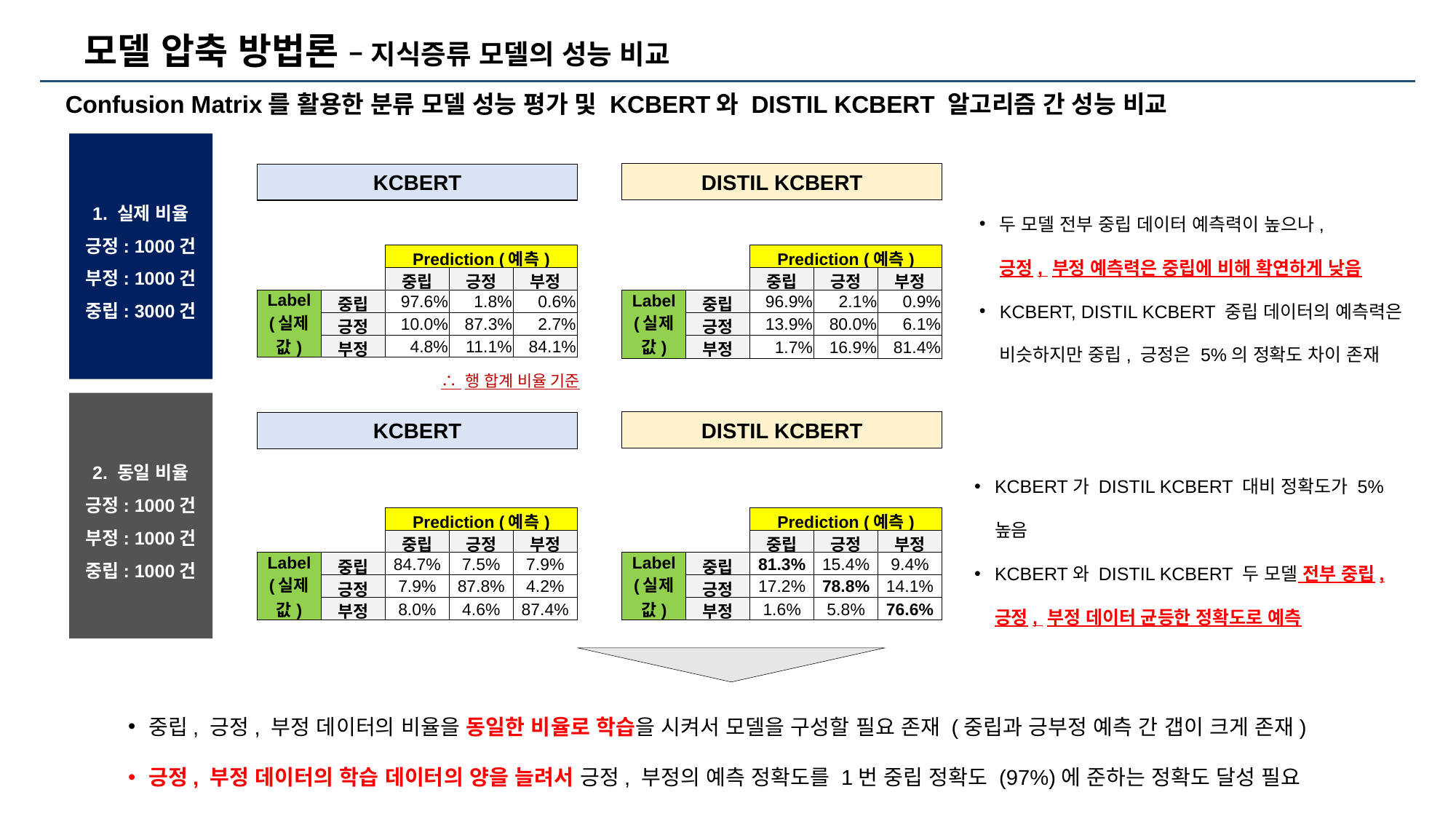

모델 압축 방법론 – 지식증류 모델의 성능 비교

Confusion Matrix를 활용한 분류 모델 성능 평가 및 KCBERT와 DISTIL KCBERT 알고리즘 간 성능 비교
1. 실제 비율
긍정: 1000건
부정: 1000건
중립: 3000건
DISTIL KCBERT
KCBERT
두 모델 전부 중립 데이터 예측력이 높으나,
긍정, 부정 예측력은 중립에 비해 확연하게 낮음
KCBERT, DISTIL KCBERT 중립 데이터의 예측력은
비슷하지만 중립, 긍정은 5%의 정확도 차이 존재

|  |  | Prediction (예측) |  |  |
| --- | --- | --- | --- | --- |
|  |  | 중립 | 긍정 | 부정 |
| Label (실제값) | 중립 | 97.6% | 1.8% | 0.6% |
|  | 긍정 | 10.0% | 87.3% | 2.7% |
|  | 부정 | 4.8% | 11.1% | 84.1% |
|  |  | Prediction (예측) |  |  |
| --- | --- | --- | --- | --- |
|  |  | 중립 | 긍정 | 부정 |
| Label (실제값) | 중립 | 96.9% | 2.1% | 0.9% |
|  | 긍정 | 13.9% | 80.0% | 6.1% |
|  | 부정 | 1.7% | 16.9% | 81.4% |
∴ 행 합계 비율 기준
2. 동일 비율
긍정: 1000건
부정: 1000건
중립: 1000건
DISTIL KCBERT
KCBERT
KCBERT가 DISTIL KCBERT 대비 정확도가 5% 높음
KCBERT와 DISTIL KCBERT 두 모델 전부 중립, 긍정, 부정 데이터 균등한 정확도로 예측
|  |  | Prediction (예측) |  |  |
| --- | --- | --- | --- | --- |
|  |  | 중립 | 긍정 | 부정 |
| Label (실제값) | 중립 | 84.7% | 7.5% | 7.9% |
|  | 긍정 | 7.9% | 87.8% | 4.2% |
|  | 부정 | 8.0% | 4.6% | 87.4% |
|  |  | Prediction (예측) |  |  |
| --- | --- | --- | --- | --- |
|  |  | 중립 | 긍정 | 부정 |
| Label (실제값) | 중립 | 81.3% | 15.4% | 9.4% |
|  | 긍정 | 17.2% | 78.8% | 14.1% |
|  | 부정 | 1.6% | 5.8% | 76.6% |

중립, 긍정, 부정 데이터의 비율을 동일한 비율로 학습을 시켜서 모델을 구성할 필요 존재 (중립과 긍부정 예측 간 갭이 크게 존재)
긍정, 부정 데이터의 학습 데이터의 양을 늘려서 긍정, 부정의 예측 정확도를 1번 중립 정확도 (97%)에 준하는 정확도 달성 필요